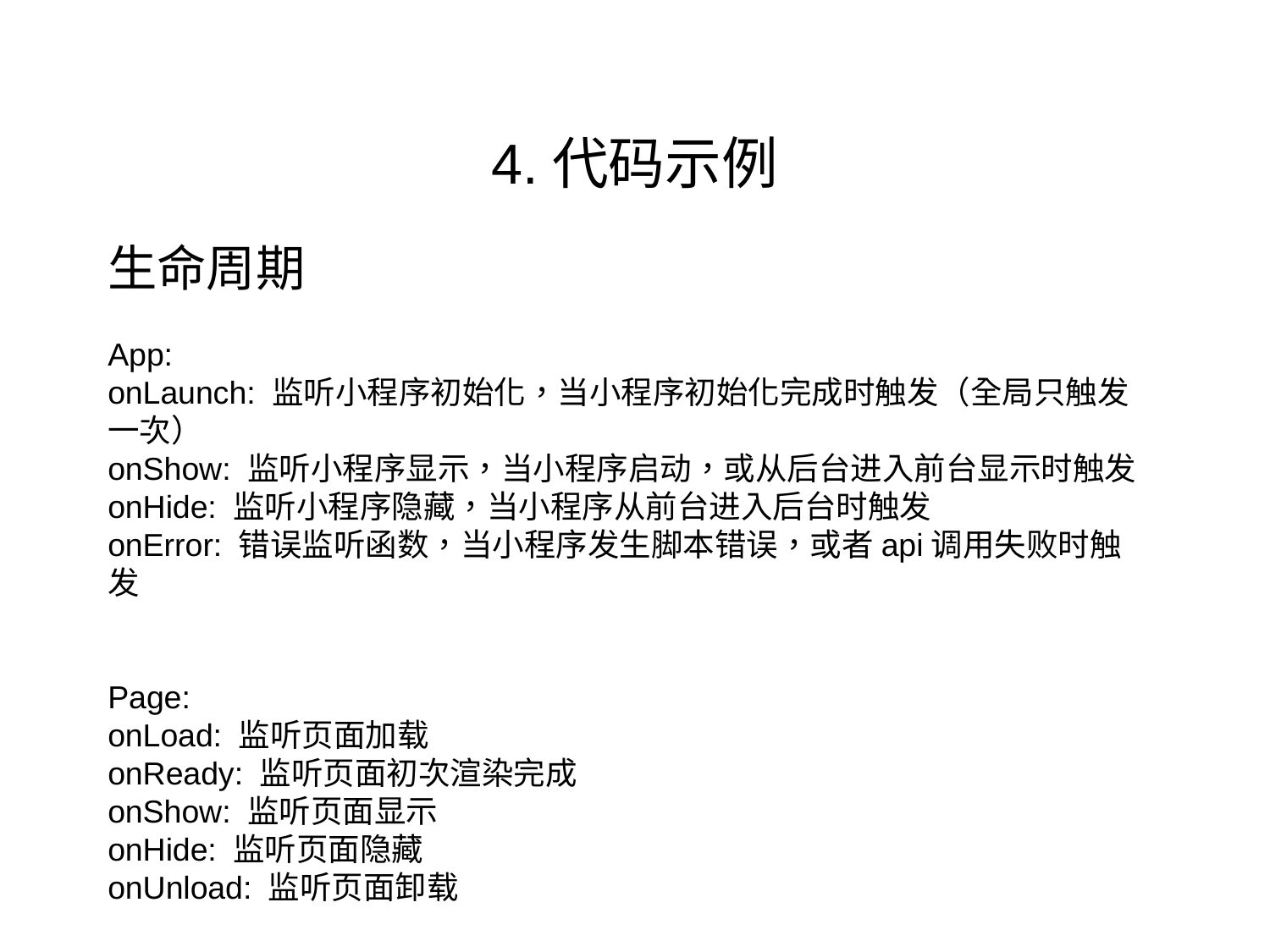

# 4.代码示例
生命周期

App:
onLaunch: 监听小程序初始化，当小程序初始化完成时触发（全局只触发一次）
onShow: 监听小程序显示，当小程序启动，或从后台进入前台显示时触发
onHide: 监听小程序隐藏，当小程序从前台进入后台时触发
onError: 错误监听函数，当小程序发生脚本错误，或者api调用失败时触发

Page:
onLoad: 监听页面加载
onReady: 监听页面初次渲染完成
onShow: 监听页面显示
onHide: 监听页面隐藏
onUnload: 监听页面卸载